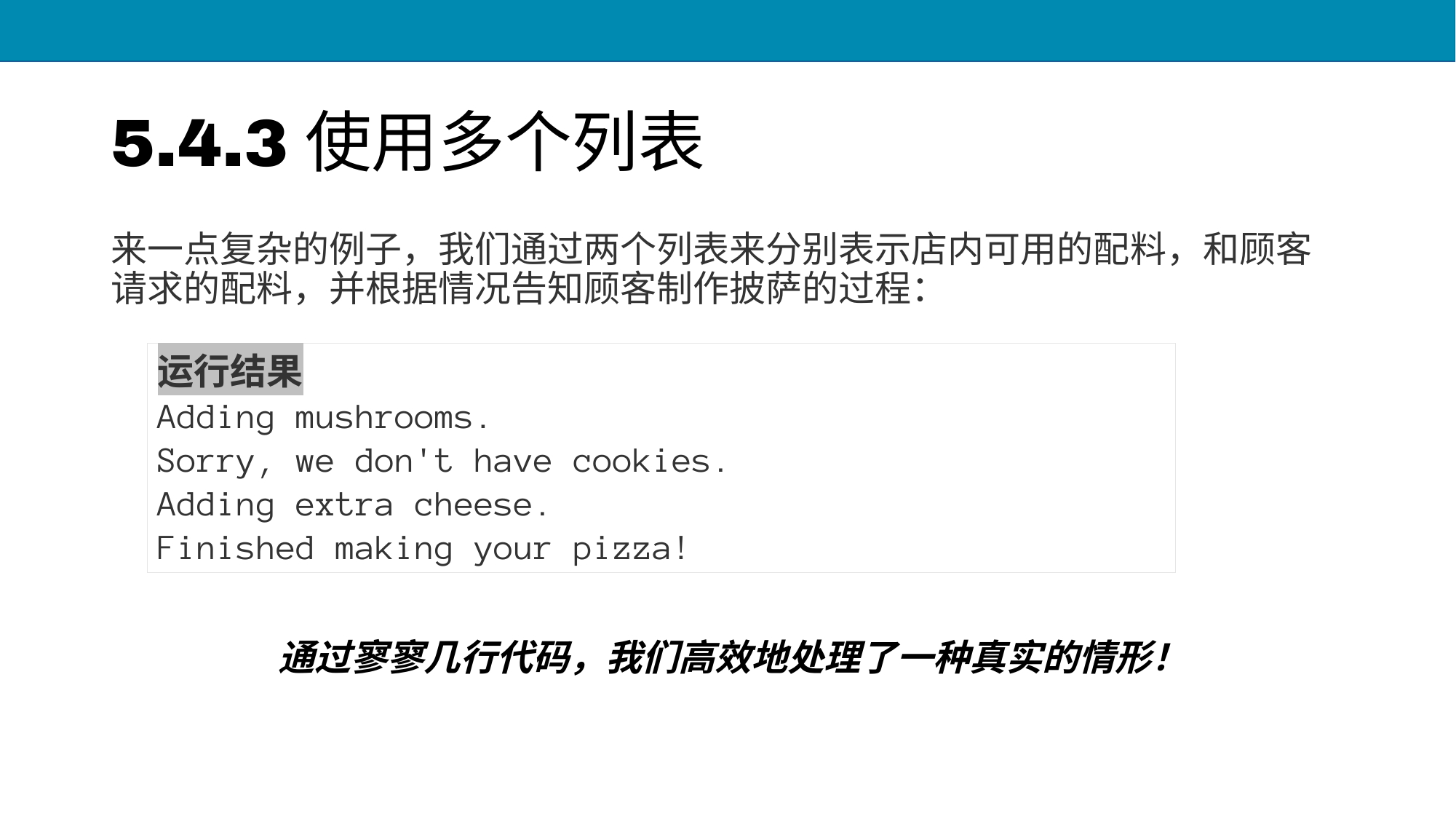

# 5.4.3使用多个列表
来一点复杂的例子，我们通过两个列表来分别表示店内可用的配料，和顾客请求的配料，并根据情况告知顾客制作披萨的过程：

运行结果
Adding mushrooms.
Sorry, we don't have cookies.
Adding extra cheese.
Finished making your pizza!
通过寥寥几行代码，我们高效地处理了一种真实的情形！